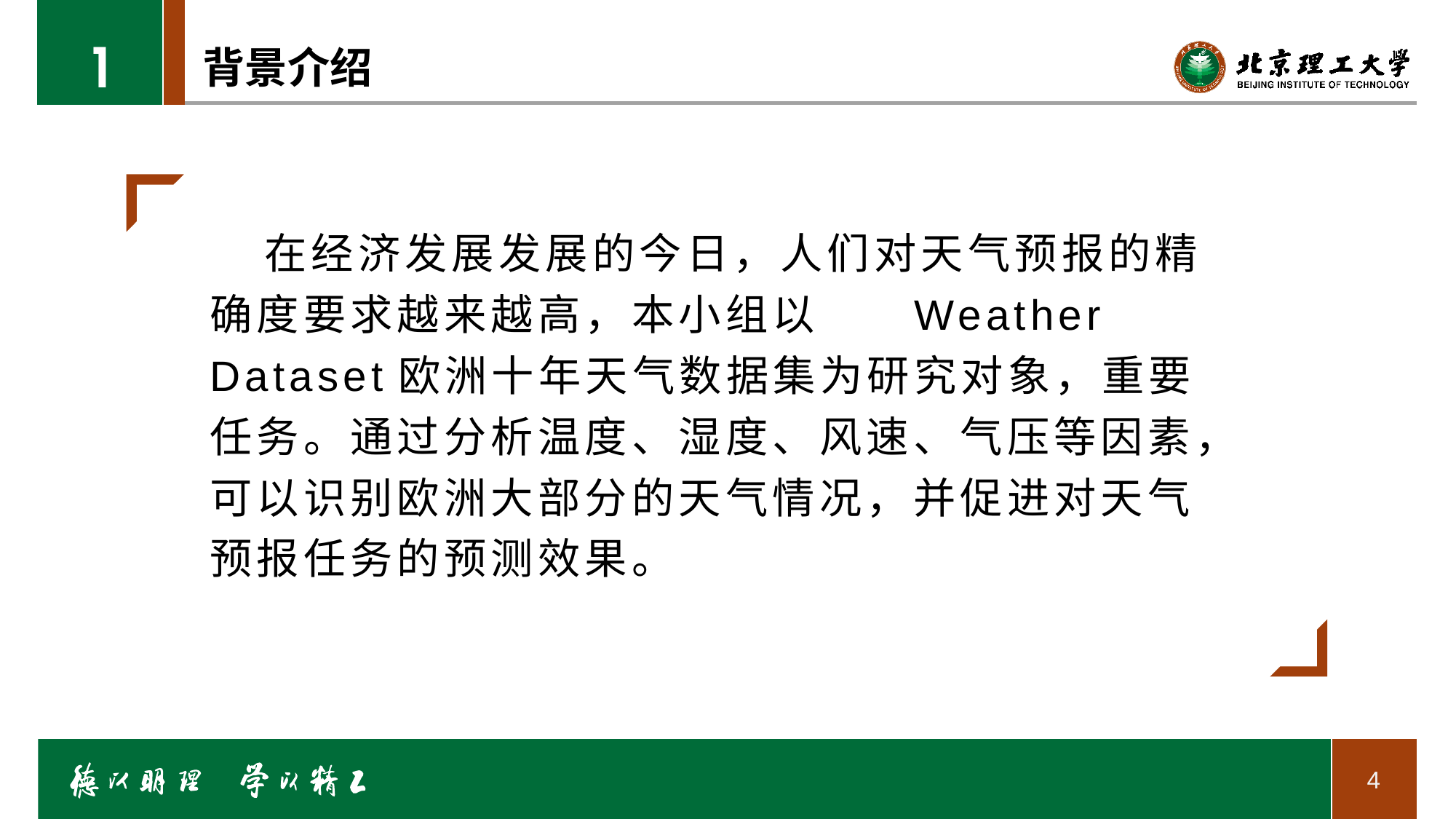

1
# 背景介绍

在经济发展发展的今日，人们对天气预报的精确度要求越来越高，本小组以      Weather Dataset欧洲十年天气数据集为研究对象，重要任务。通过分析温度、湿度、风速、气压等因素，可以识别欧洲大部分的天气情况，并促进对天气预报任务的预测效果。